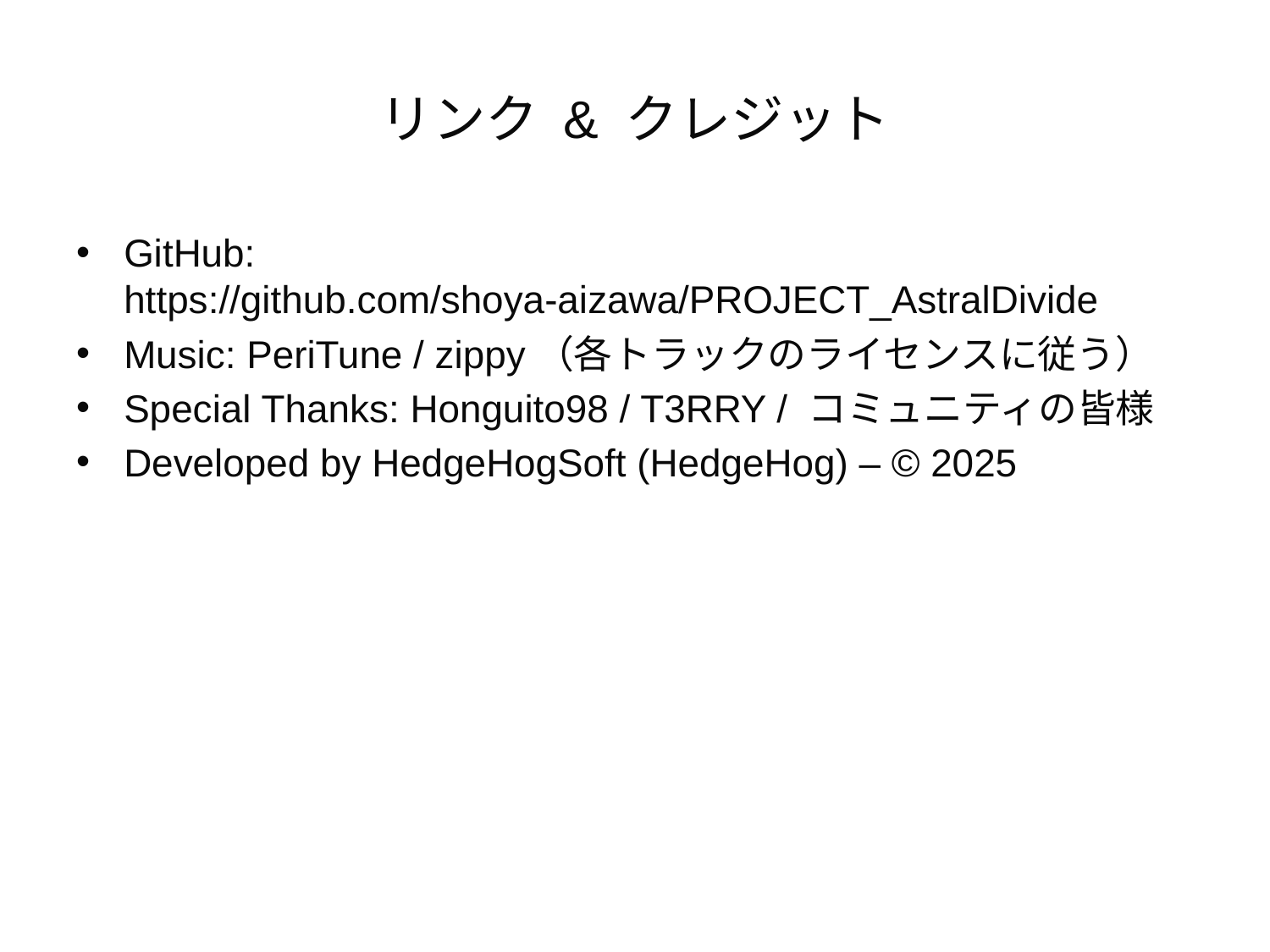

# リンク & クレジット
GitHub: https://github.com/shoya-aizawa/PROJECT_AstralDivide
Music: PeriTune / zippy（各トラックのライセンスに従う）
Special Thanks: Honguito98 / T3RRY / コミュニティの皆様
Developed by HedgeHogSoft (HedgeHog) – © 2025